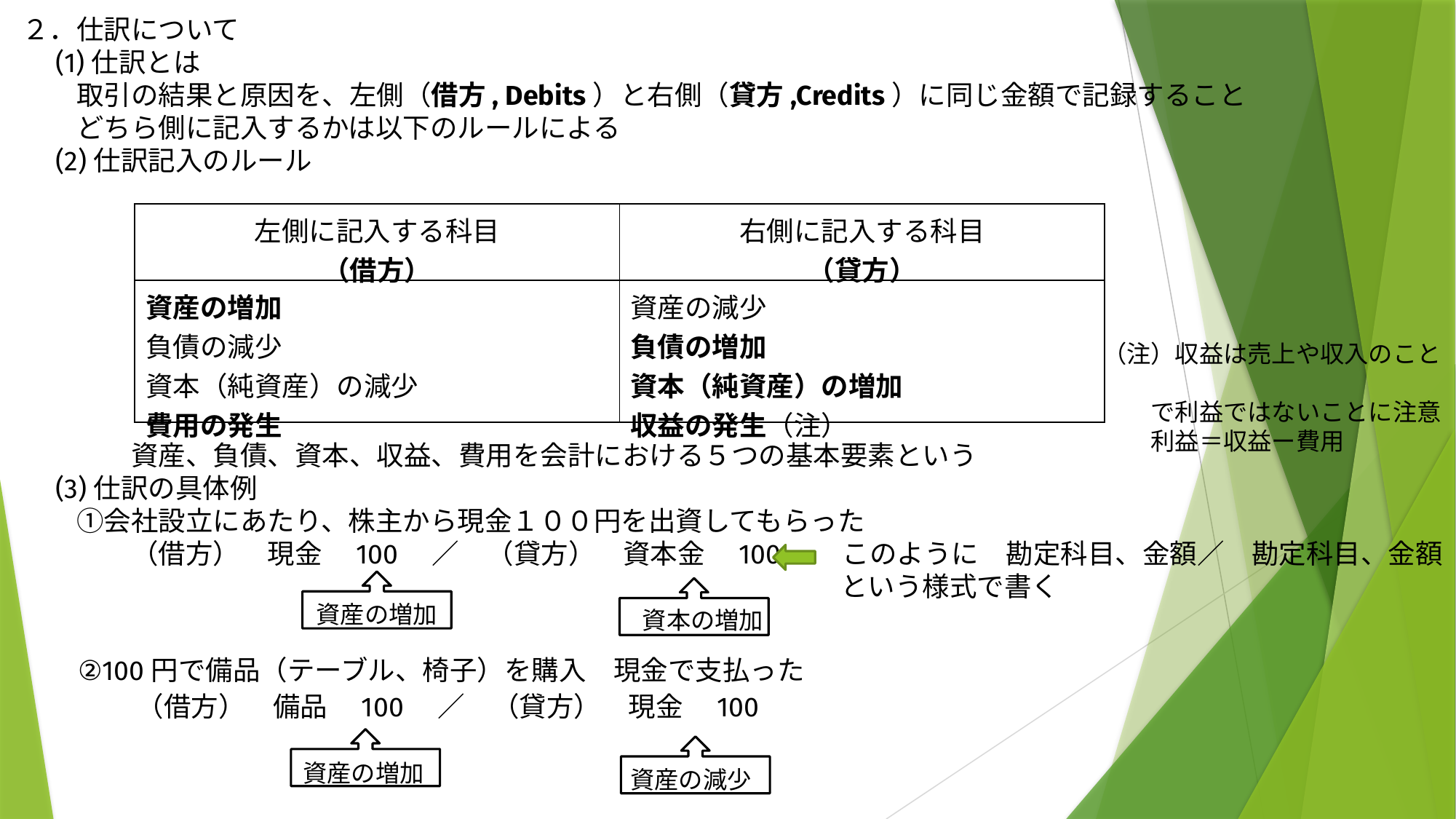

２．仕訳について
　(1)仕訳とは
　　取引の結果と原因を、左側（借方, Debits）と右側（貸方,Credits）に同じ金額で記録すること
　　どちら側に記入するかは以下のルールによる
　(2)仕訳記入のルール

　　　　資産、負債、資本、収益、費用を会計における５つの基本要素という
　(3)仕訳の具体例
　　①会社設立にあたり、株主から現金１００円を出資してもらった
　　　　（借方）　現金　100　／　（貸方）　資本金　100　　このように　勘定科目、金額／　勘定科目、金額
　　　　　　　　　　　　　　　　　　　　　　　　　　　　　　という様式で書く
| 左側に記入する科目 （借方） | 右側に記入する科目 （貸方） |
| --- | --- |
| 資産の増加 負債の減少 資本（純資産）の減少 費用の発生 | 資産の減少 負債の増加 資本（純資産）の増加 収益の発生（注） |
（注）収益は売上や収入のこと
　　で利益ではないことに注意
　　利益＝収益ー費用

資産の増加
資本の増加
②100円で備品（テーブル、椅子）を購入　現金で支払った
（借方）　備品　100　／　（貸方）　現金　100

資産の増加
資産の減少